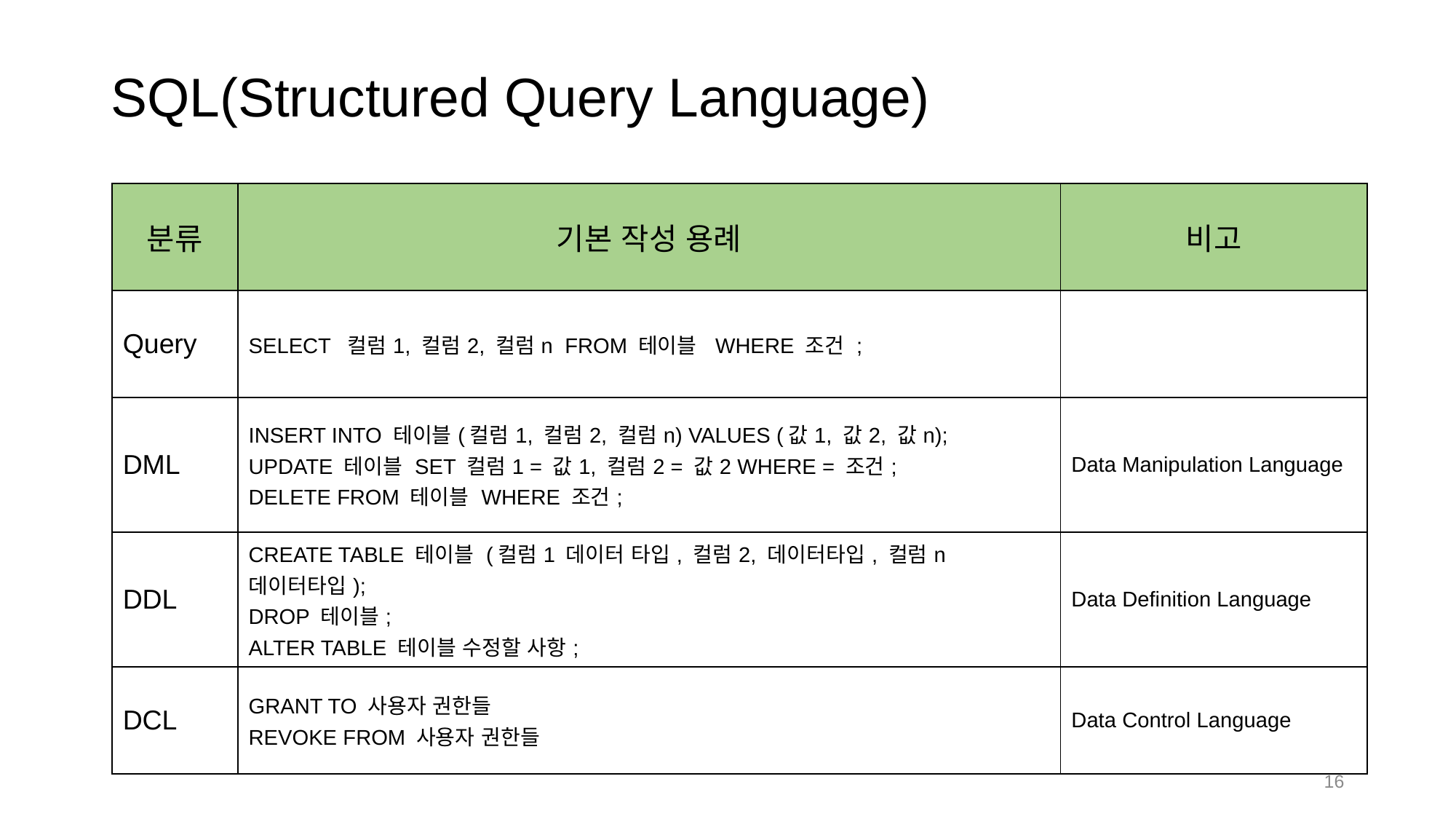

# SQL(Structured Query Language)
| 분류 | 기본 작성 용례 | 비고 |
| --- | --- | --- |
| Query | SELECT 컬럼1, 컬럼2, 컬럼n FROM 테이블 WHERE 조건 ; |  |
| DML | INSERT INTO 테이블(컬럼1, 컬럼2, 컬럼n) VALUES (값1, 값2, 값n); UPDATE 테이블 SET 컬럼1 = 값1, 컬럼2 = 값2 WHERE = 조건; DELETE FROM 테이블 WHERE 조건; | Data Manipulation Language |
| DDL | CREATE TABLE 테이블 (컬럼1 데이터 타입, 컬럼2, 데이터타입, 컬럼n 데이터타입); DROP 테이블; ALTER TABLE 테이블 수정할 사항; | Data Definition Language |
| DCL | GRANT TO 사용자 권한들 REVOKE FROM 사용자 권한들 | Data Control Language |
16